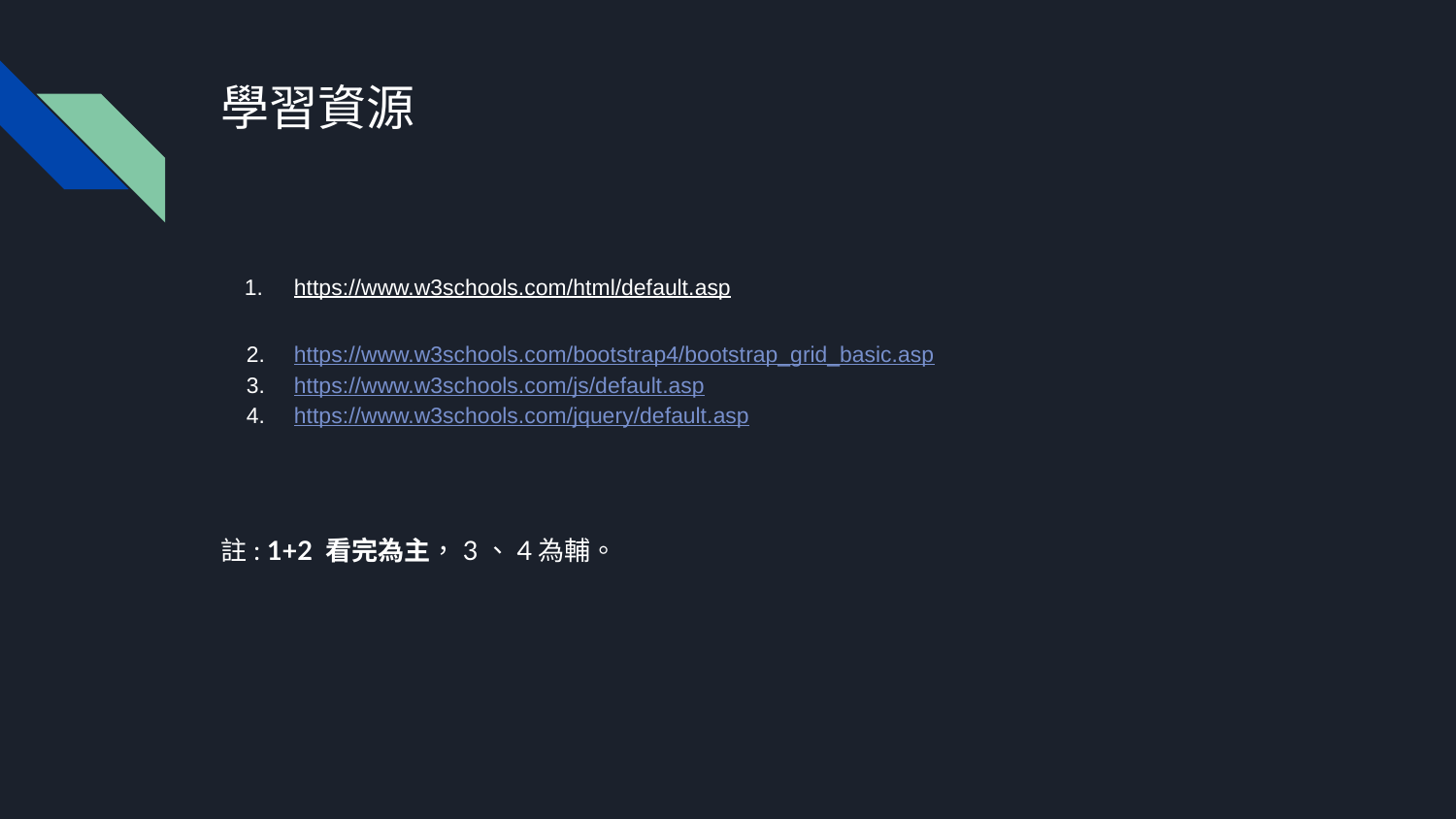

# 學習資源
https://www.w3schools.com/html/default.asp
https://www.w3schools.com/bootstrap4/bootstrap_grid_basic.asp
https://www.w3schools.com/js/default.asp
https://www.w3schools.com/jquery/default.asp

註: 1+2 看完為主，3、4為輔。